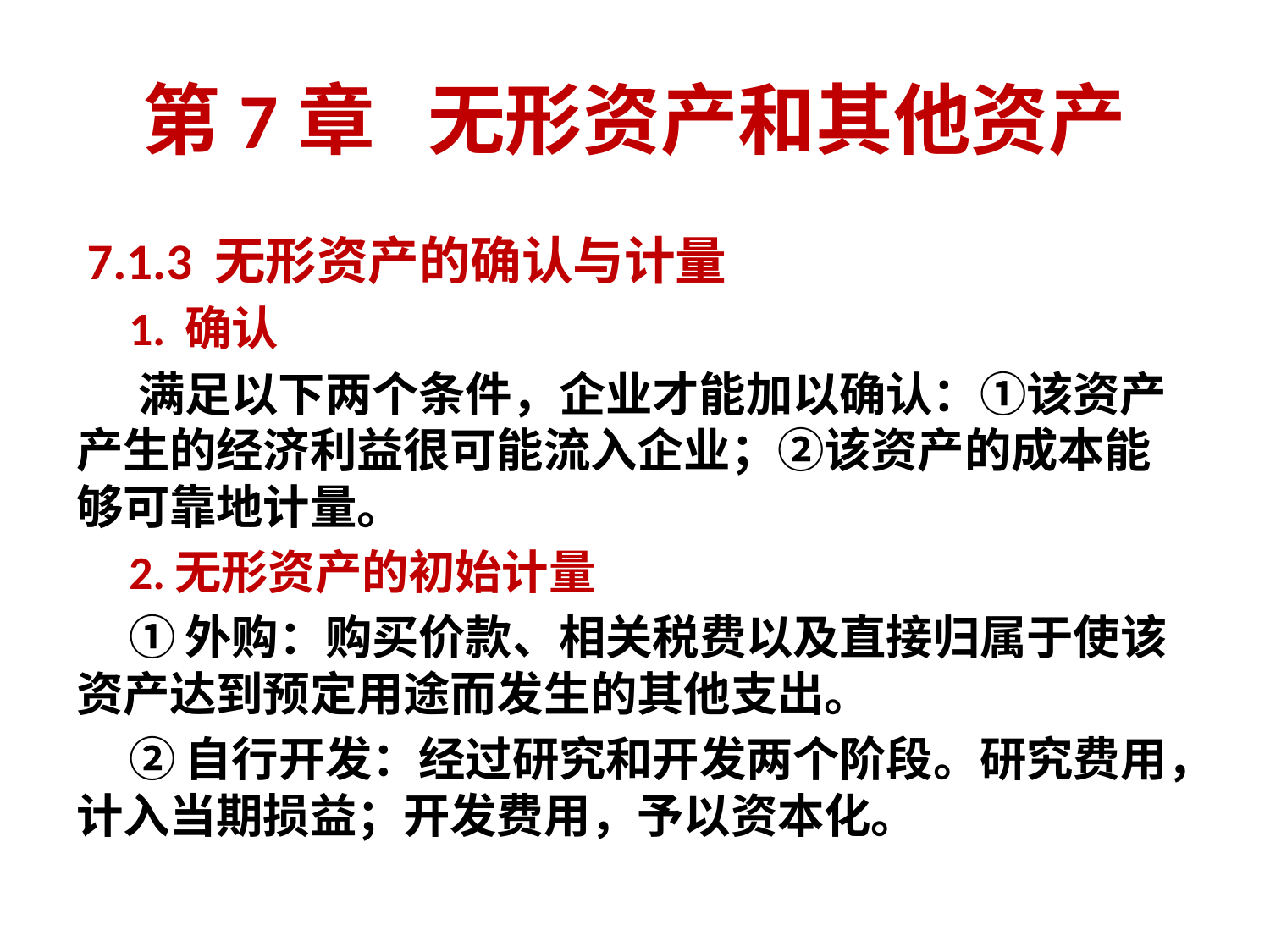

# 第7章   无形资产和其他资产
 7.1.3 无形资产的确认与计量
     1. 确认
     满足以下两个条件，企业才能加以确认：①该资产产生的经济利益很可能流入企业；②该资产的成本能够可靠地计量。
     2.无形资产的初始计量
     ①外购：购买价款、相关税费以及直接归属于使该资产达到预定用途而发生的其他支出。
     ②自行开发：经过研究和开发两个阶段。研究费用，计入当期损益；开发费用，予以资本化。